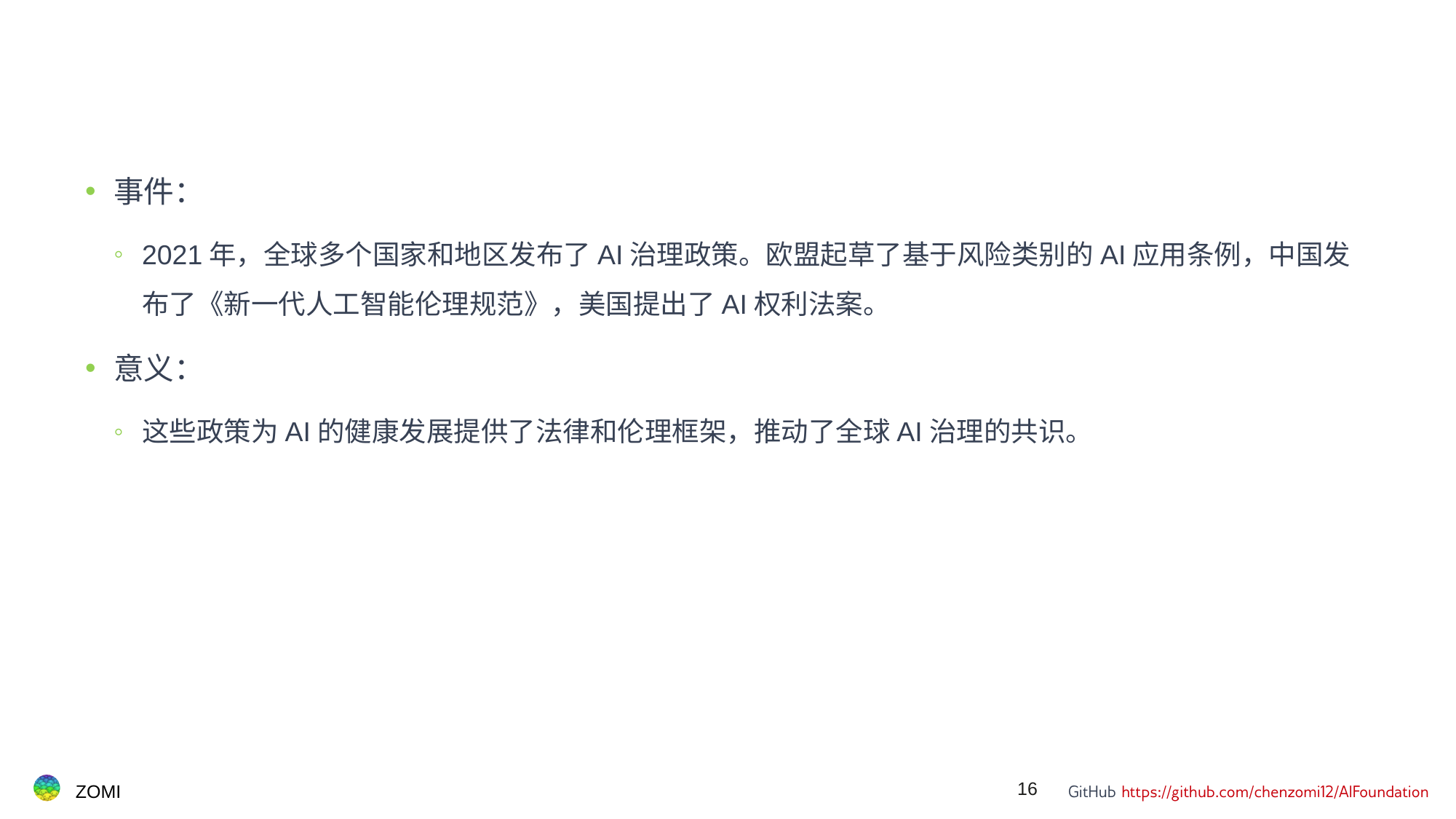

#
事件：
2021年，全球多个国家和地区发布了AI治理政策。欧盟起草了基于风险类别的AI应用条例，中国发布了《新一代人工智能伦理规范》，美国提出了AI权利法案。
意义：
这些政策为AI的健康发展提供了法律和伦理框架，推动了全球AI治理的共识。